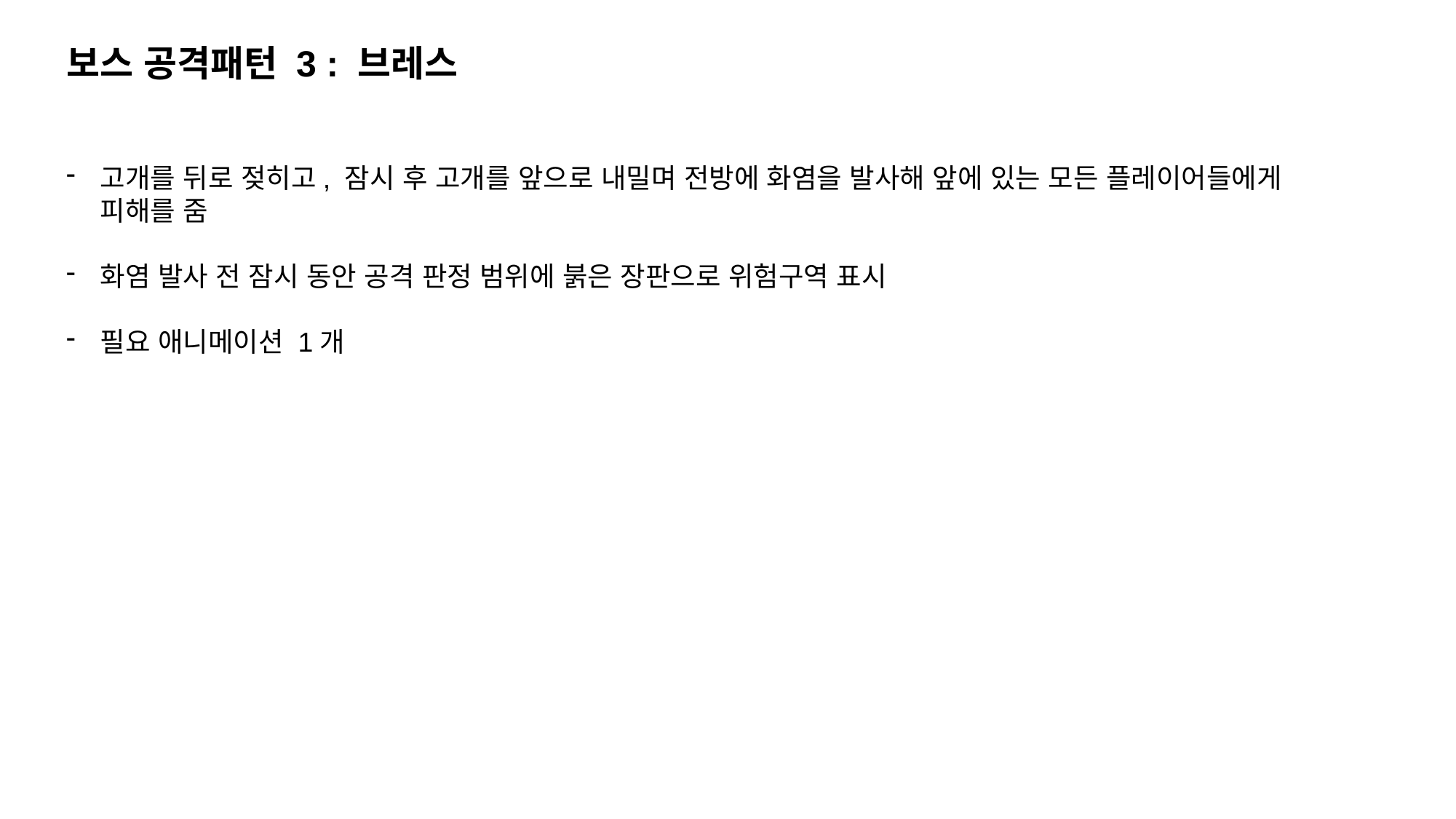

보스 공격패턴 3 : 브레스
고개를 뒤로 젖히고, 잠시 후 고개를 앞으로 내밀며 전방에 화염을 발사해 앞에 있는 모든 플레이어들에게 피해를 줌

화염 발사 전 잠시 동안 공격 판정 범위에 붉은 장판으로 위험구역 표시

필요 애니메이션 1개